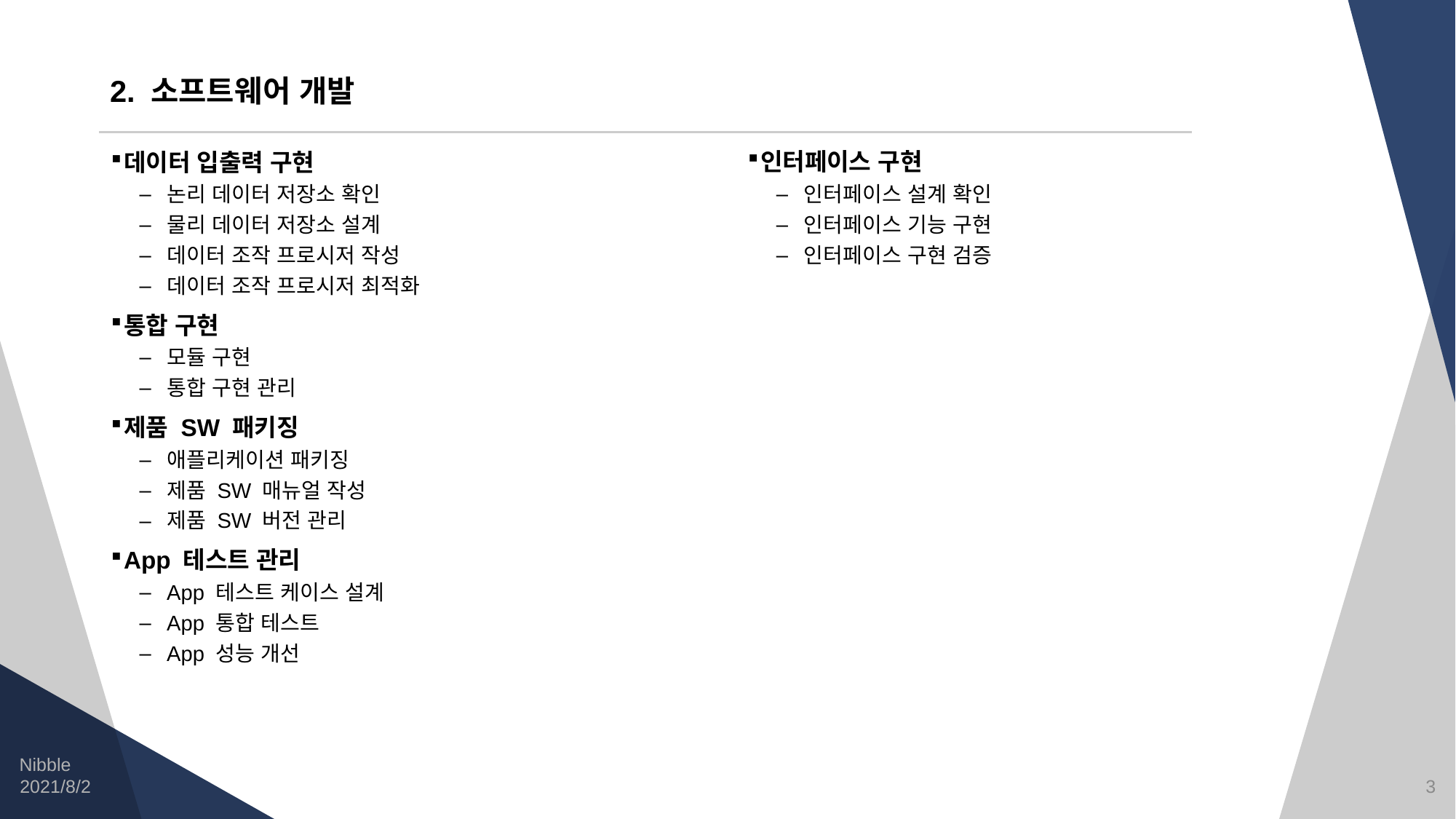

# 2. 소프트웨어 개발
인터페이스 구현
인터페이스 설계 확인
인터페이스 기능 구현
인터페이스 구현 검증
데이터 입출력 구현
논리 데이터 저장소 확인
물리 데이터 저장소 설계
데이터 조작 프로시저 작성
데이터 조작 프로시저 최적화
통합 구현
모듈 구현
통합 구현 관리
제품 SW 패키징
애플리케이션 패키징
제품 SW 매뉴얼 작성
제품 SW 버전 관리
App 테스트 관리
App 테스트 케이스 설계
App 통합 테스트
App 성능 개선

Nibble
2021/8/2
3